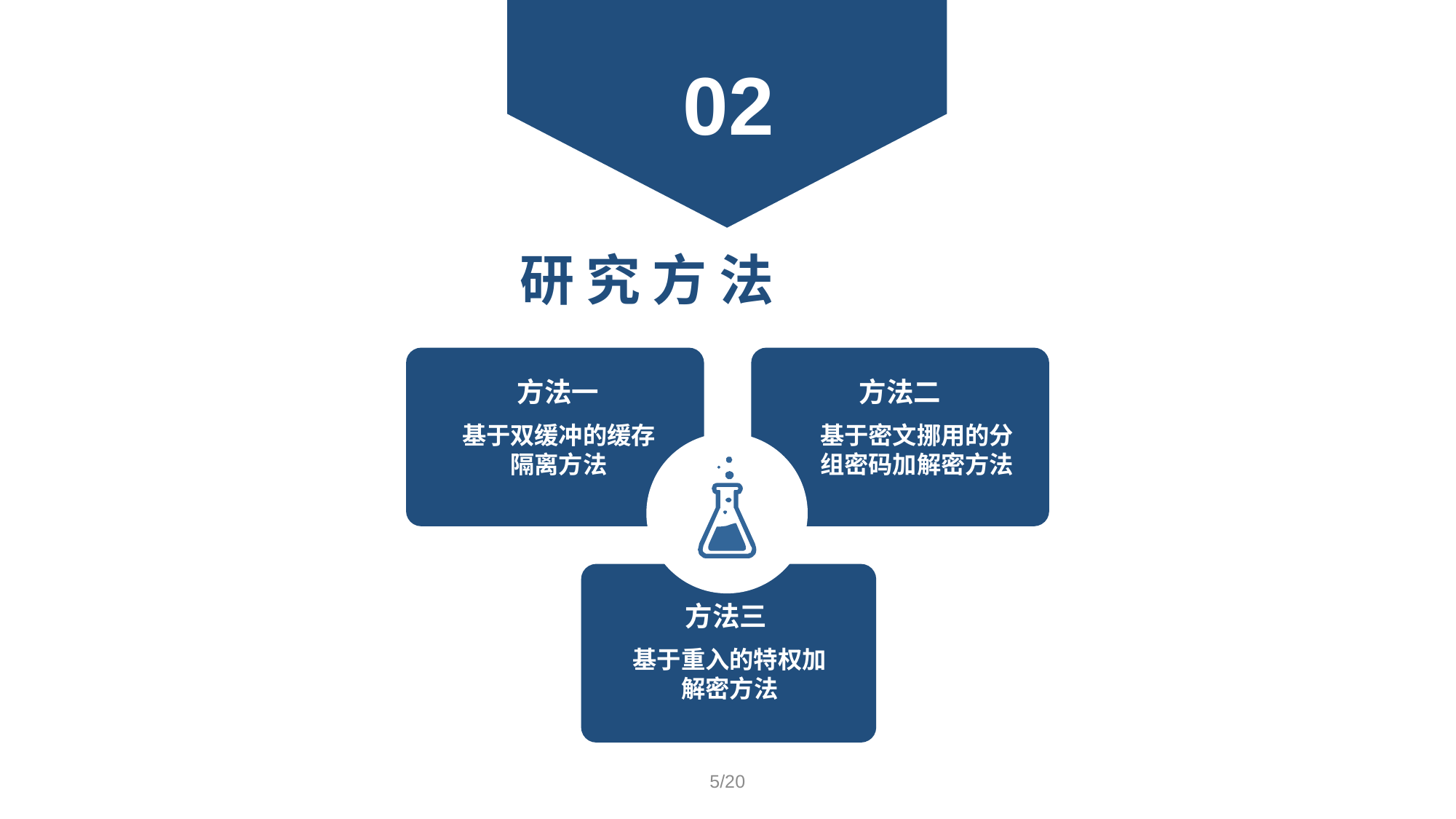

02
研究方法

方法一
方法二
基于双缓冲的缓存隔离方法
基于密文挪用的分组密码加解密方法

方法三
基于重入的特权加解密方法
5/20